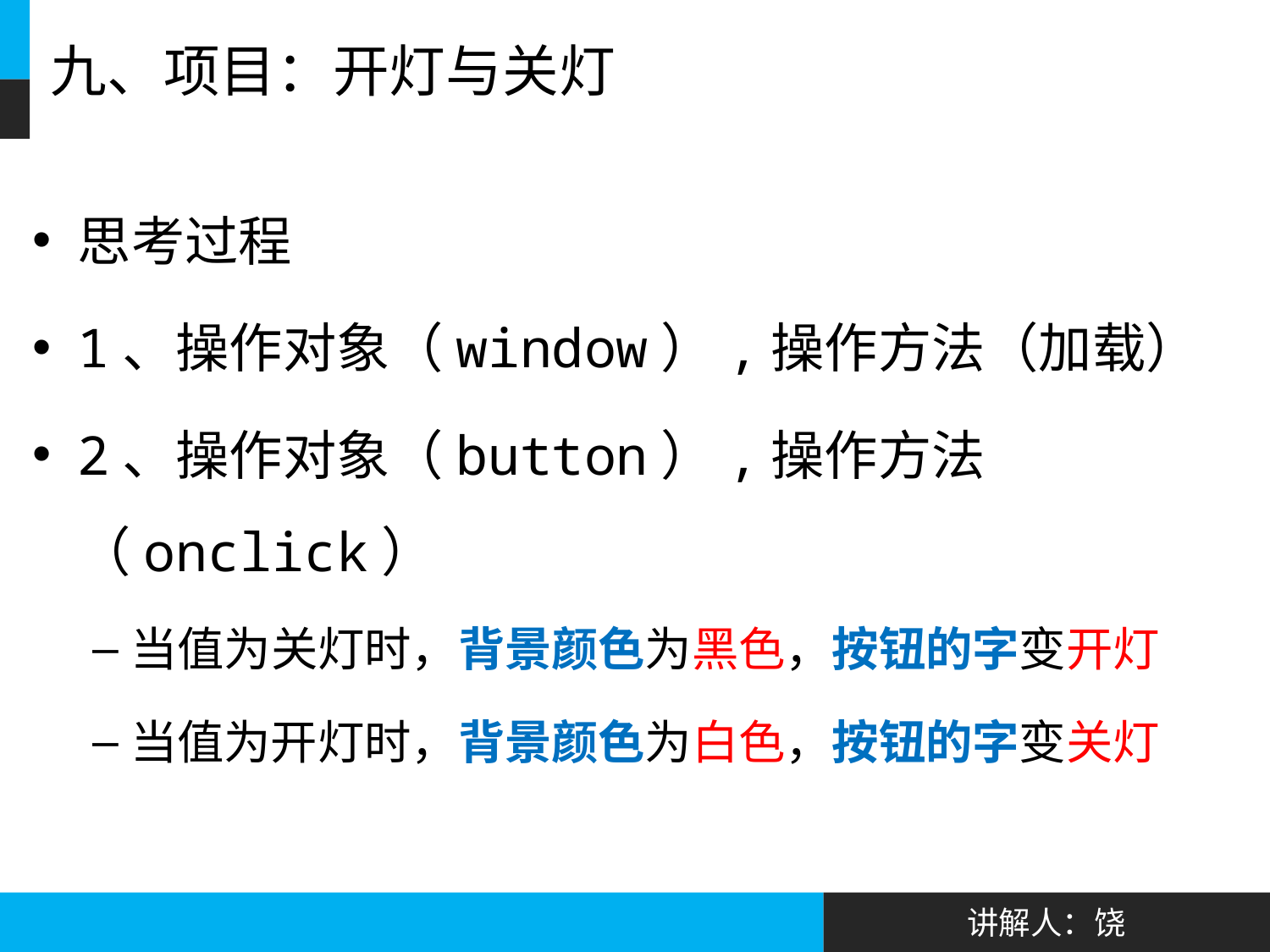

# 九、项目：开灯与关灯
思考过程
1、操作对象（window）,操作方法（加载）
2、操作对象（button）,操作方法（onclick）
当值为关灯时，背景颜色为黑色，按钮的字变开灯
当值为开灯时，背景颜色为白色，按钮的字变关灯